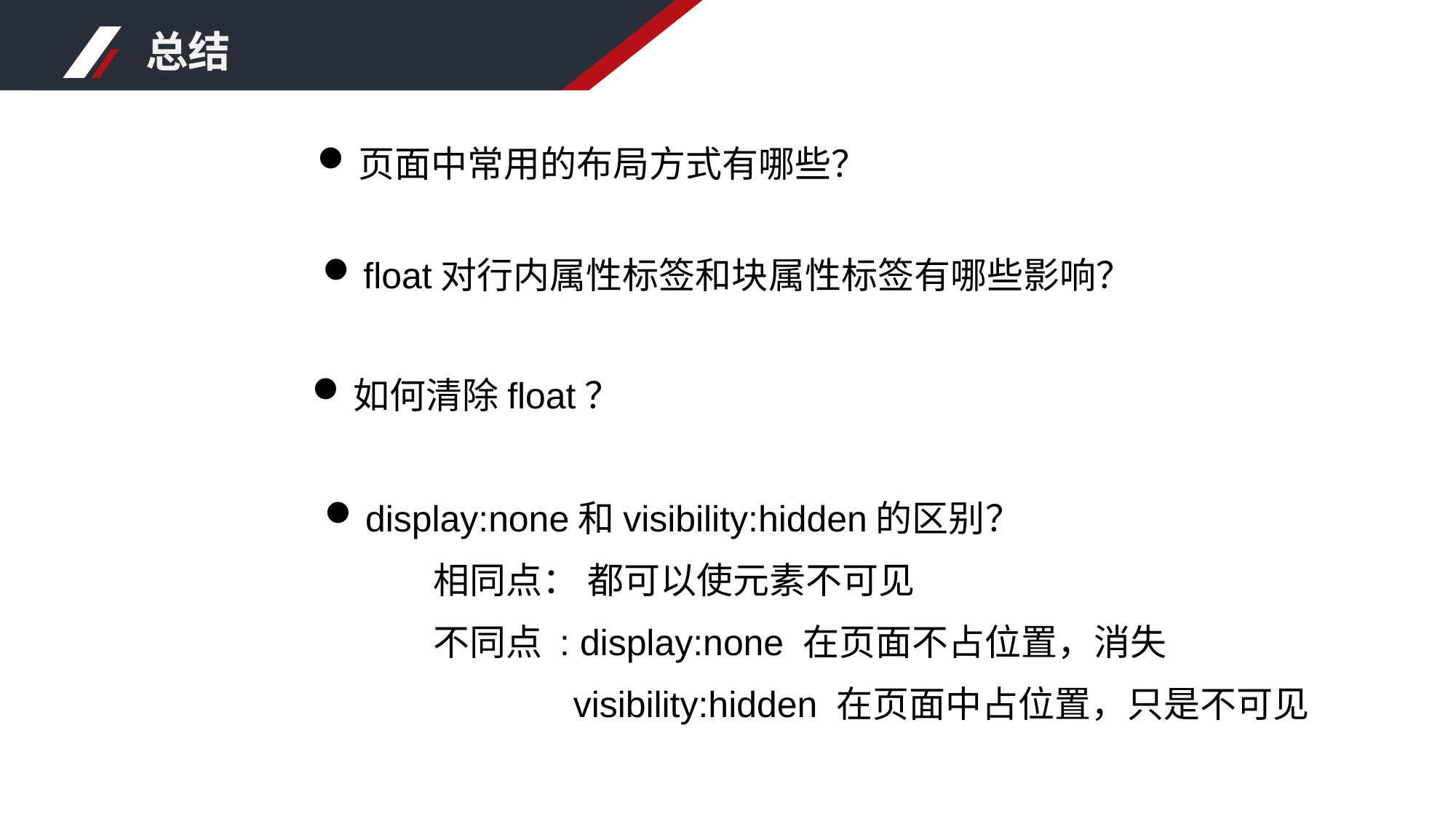

总结
页面中常用的布局方式有哪些？
float对行内属性标签和块属性标签有哪些影响？
如何清除float？
display:none和visibility:hidden的区别？
	相同点： 都可以使元素不可见
	不同点 : display:none 在页面不占位置，消失
		   visibility:hidden 在页面中占位置，只是不可见
延迟付